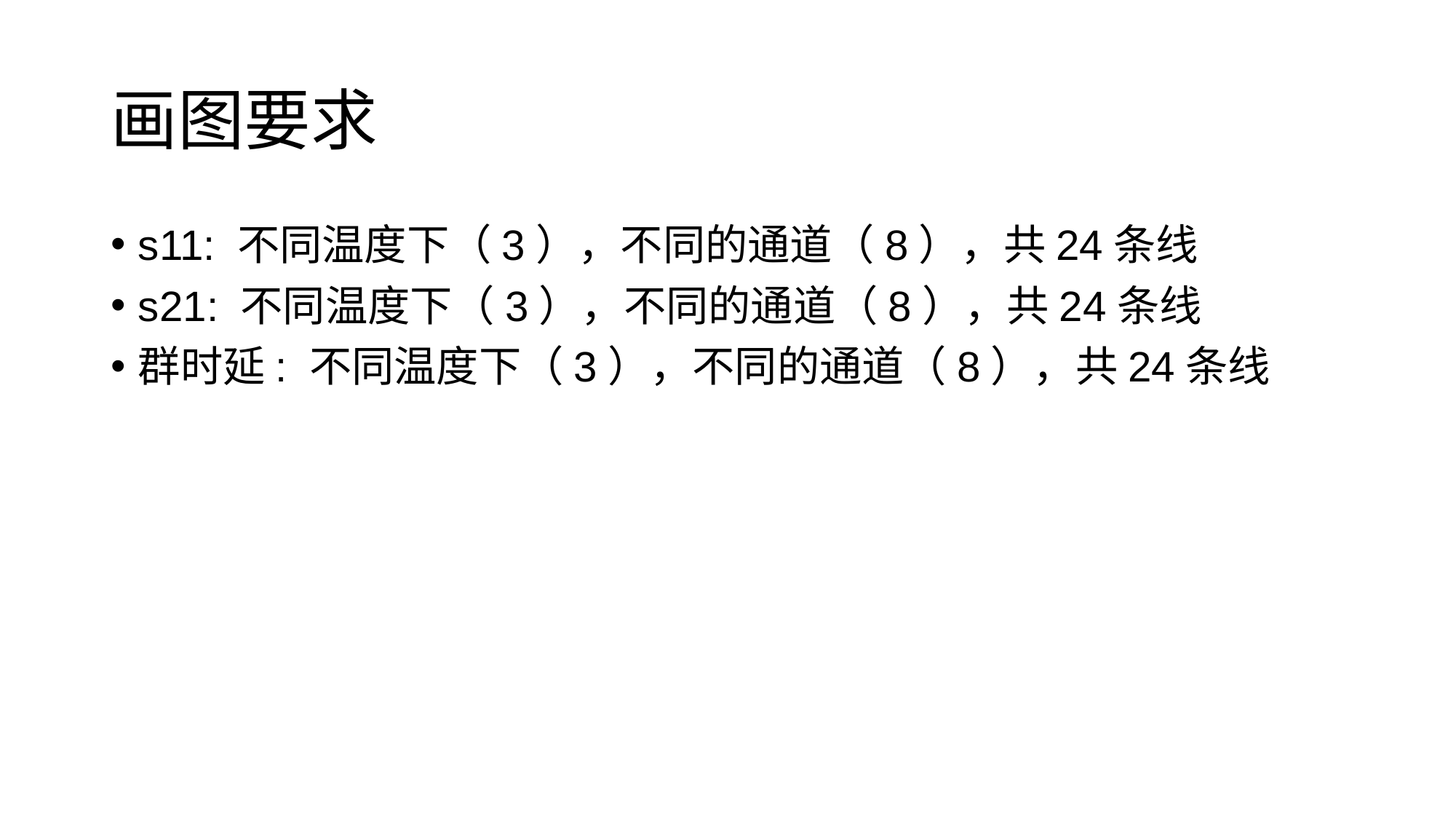

# 画图要求
s11: 不同温度下（3），不同的通道（8），共24条线
s21: 不同温度下（3），不同的通道（8），共24条线
群时延: 不同温度下（3），不同的通道（8），共24条线